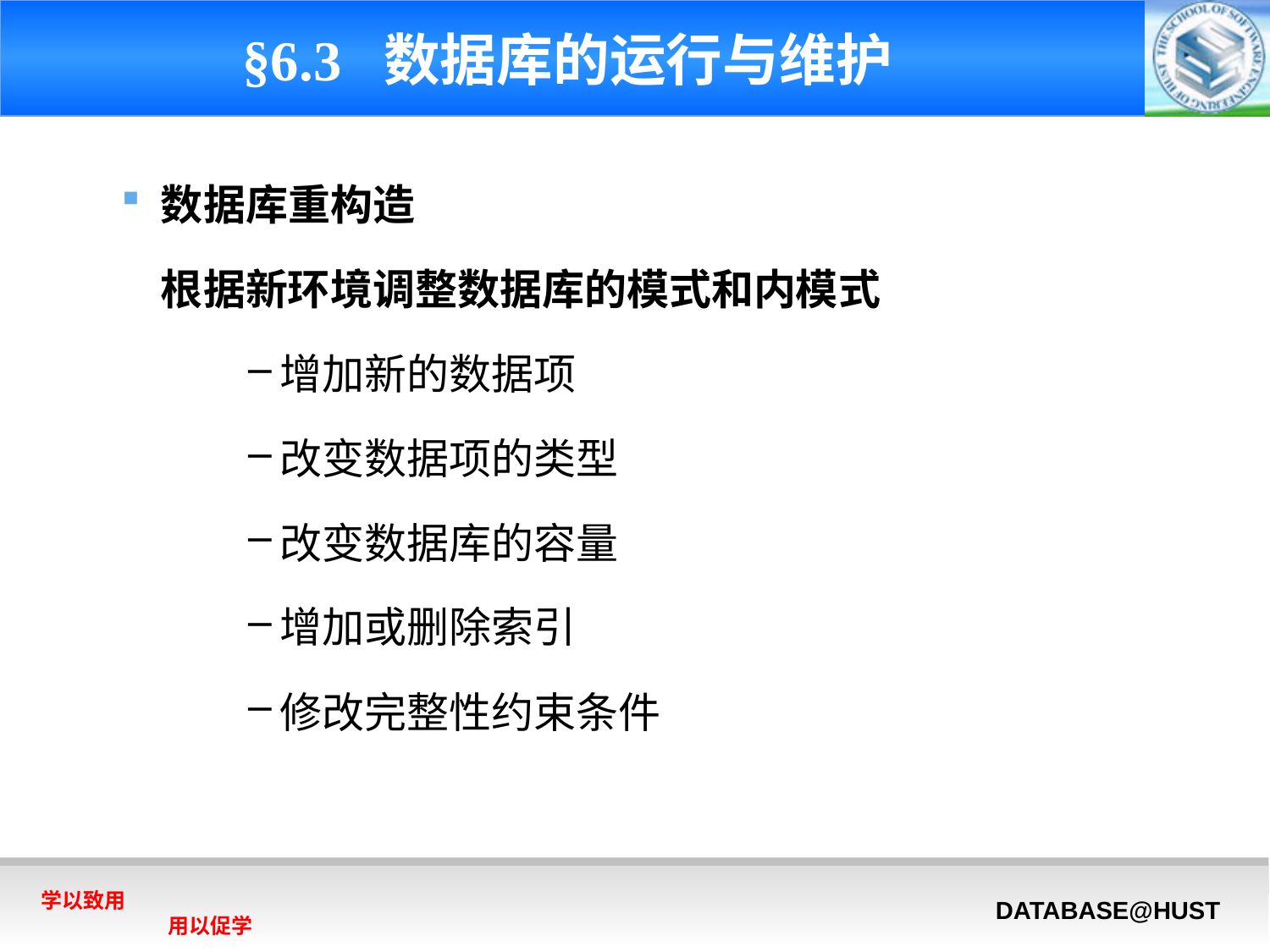

# §6.3  数据库的运行与维护
数据库重构造
	根据新环境调整数据库的模式和内模式
增加新的数据项
改变数据项的类型
改变数据库的容量
增加或删除索引
修改完整性约束条件